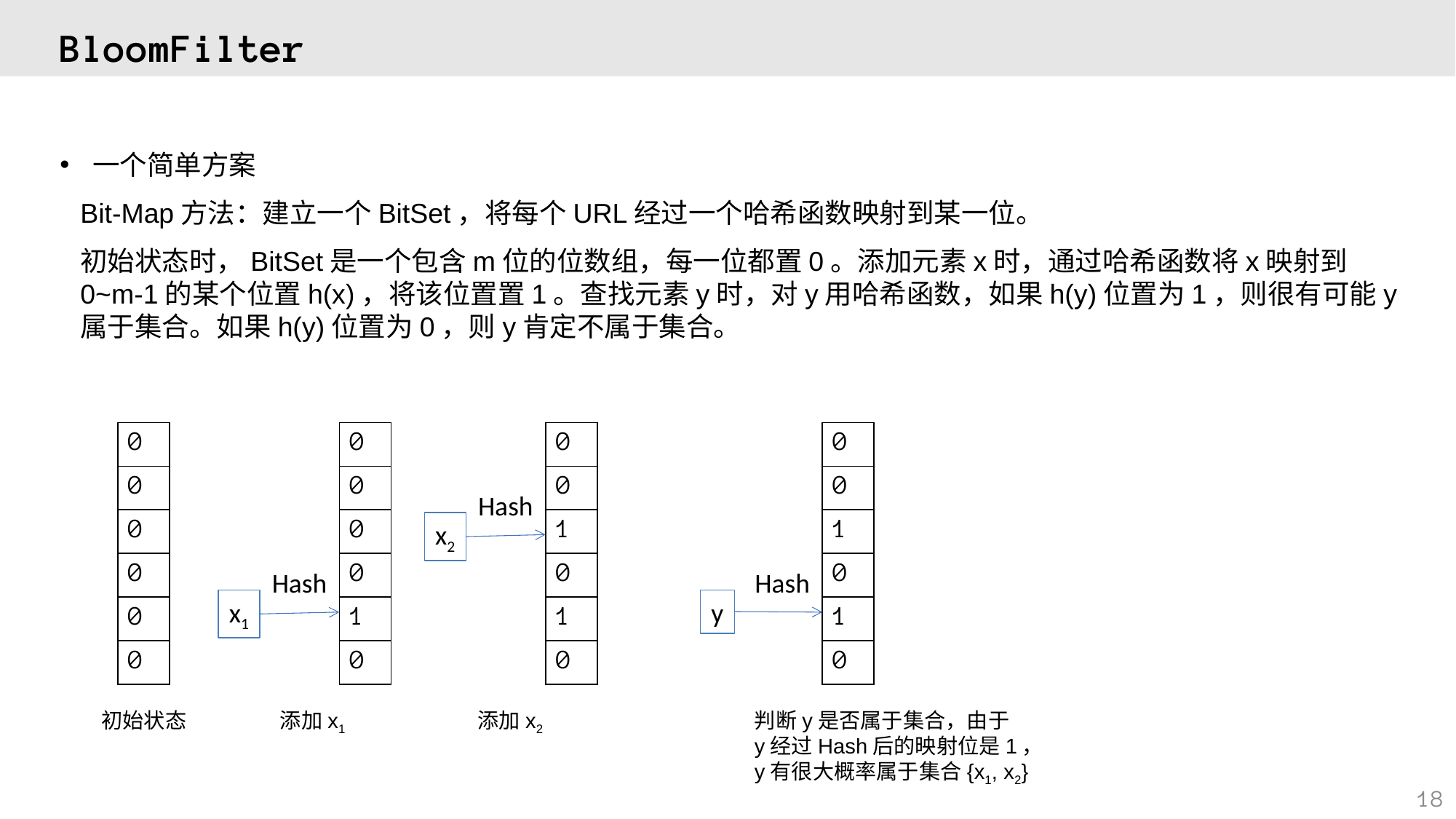

# BloomFilter

一个简单方案
Bit-Map方法：建立一个BitSet，将每个URL经过一个哈希函数映射到某一位。
初始状态时，BitSet是一个包含m位的位数组，每一位都置0。添加元素x时，通过哈希函数将x映射到0~m-1的某个位置h(x)，将该位置置1。查找元素y时，对y用哈希函数，如果h(y)位置为1，则很有可能y属于集合。如果h(y)位置为0，则y肯定不属于集合。

| 0 |
| --- |
| 0 |
| 0 |
| 0 |
| 0 |
| 0 |
| 0 |
| --- |
| 0 |
| 0 |
| 0 |
| 1 |
| 0 |
| 0 |
| --- |
| 0 |
| 1 |
| 0 |
| 1 |
| 0 |
| 0 |
| --- |
| 0 |
| 1 |
| 0 |
| 1 |
| 0 |
Hash
x2
Hash
Hash
x1
y
初始状态
添加x1
添加x2
判断y是否属于集合，由于
y经过Hash后的映射位是1，
y有很大概率属于集合{x1, x2}
18